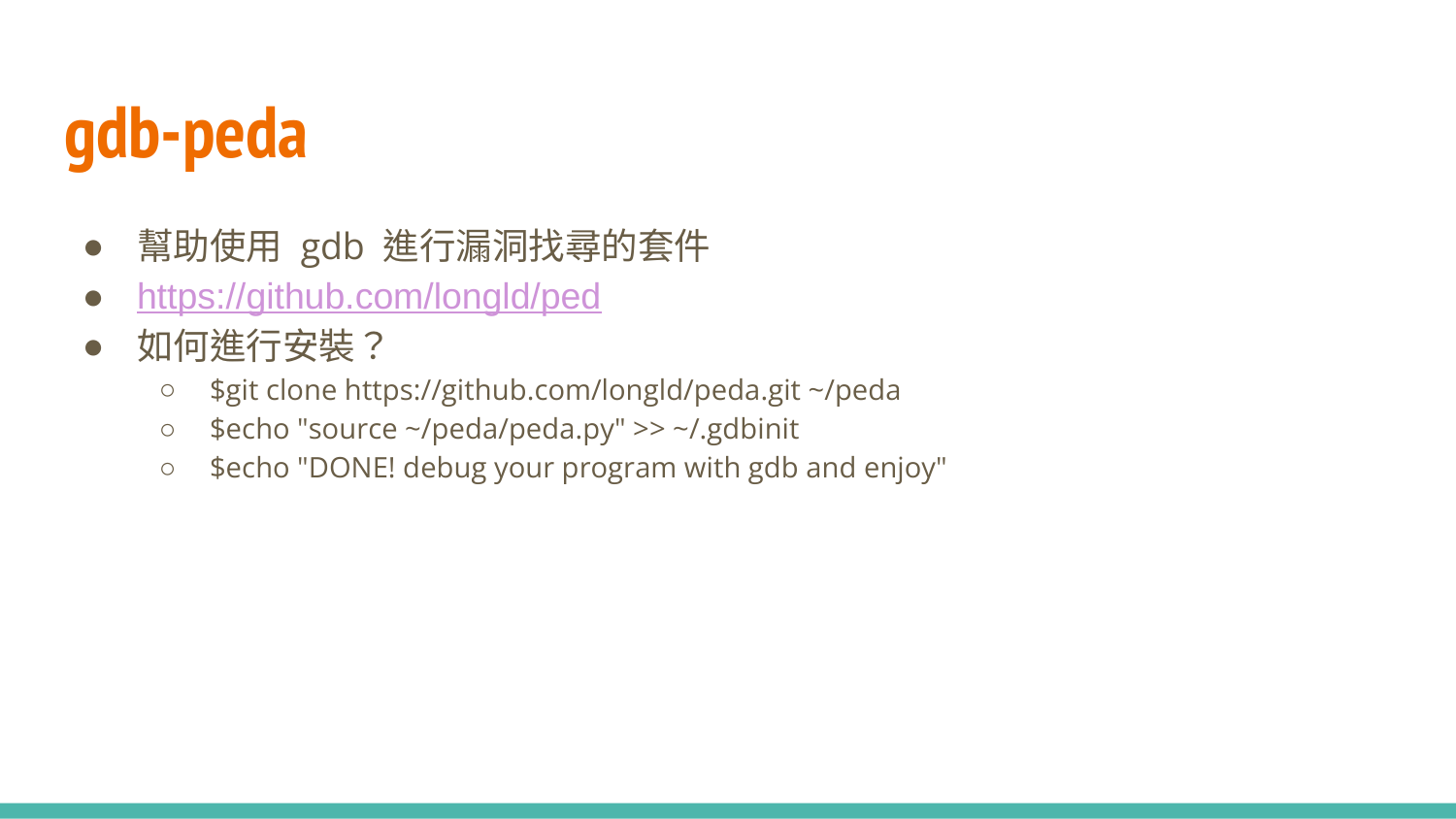

# gdb-peda

幫助使用 gdb 進行漏洞找尋的套件
https://github.com/longld/ped
如何進行安裝？
$git clone https://github.com/longld/peda.git ~/peda
$echo "source ~/peda/peda.py" >> ~/.gdbinit
$echo "DONE! debug your program with gdb and enjoy"